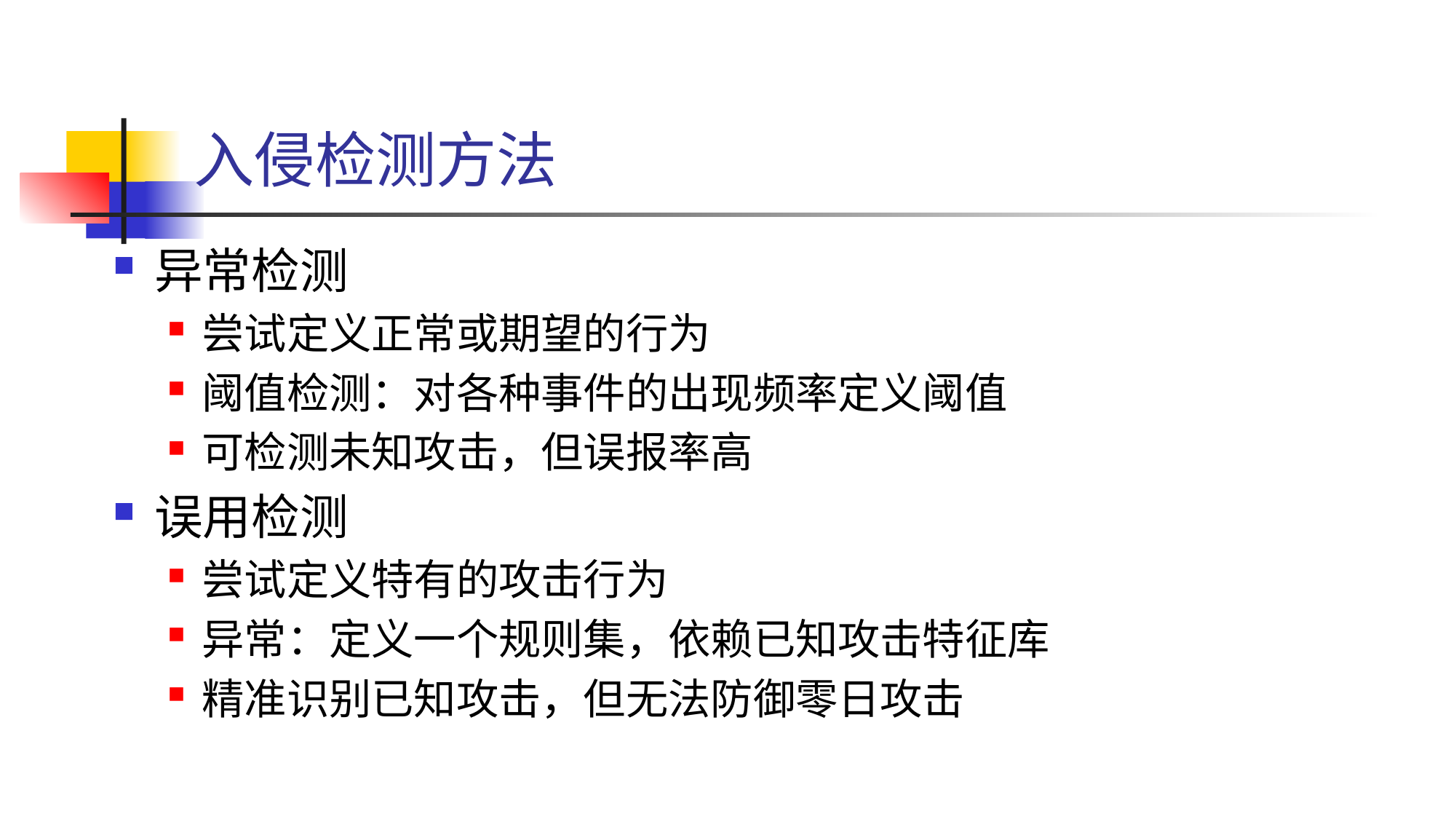

# 入侵检测方法
异常检测
尝试定义正常或期望的行为
阈值检测：对各种事件的出现频率定义阈值
可检测未知攻击，但误报率高
误用检测
尝试定义特有的攻击行为
异常：定义一个规则集，依赖已知攻击特征库
精准识别已知攻击，但无法防御零日攻击